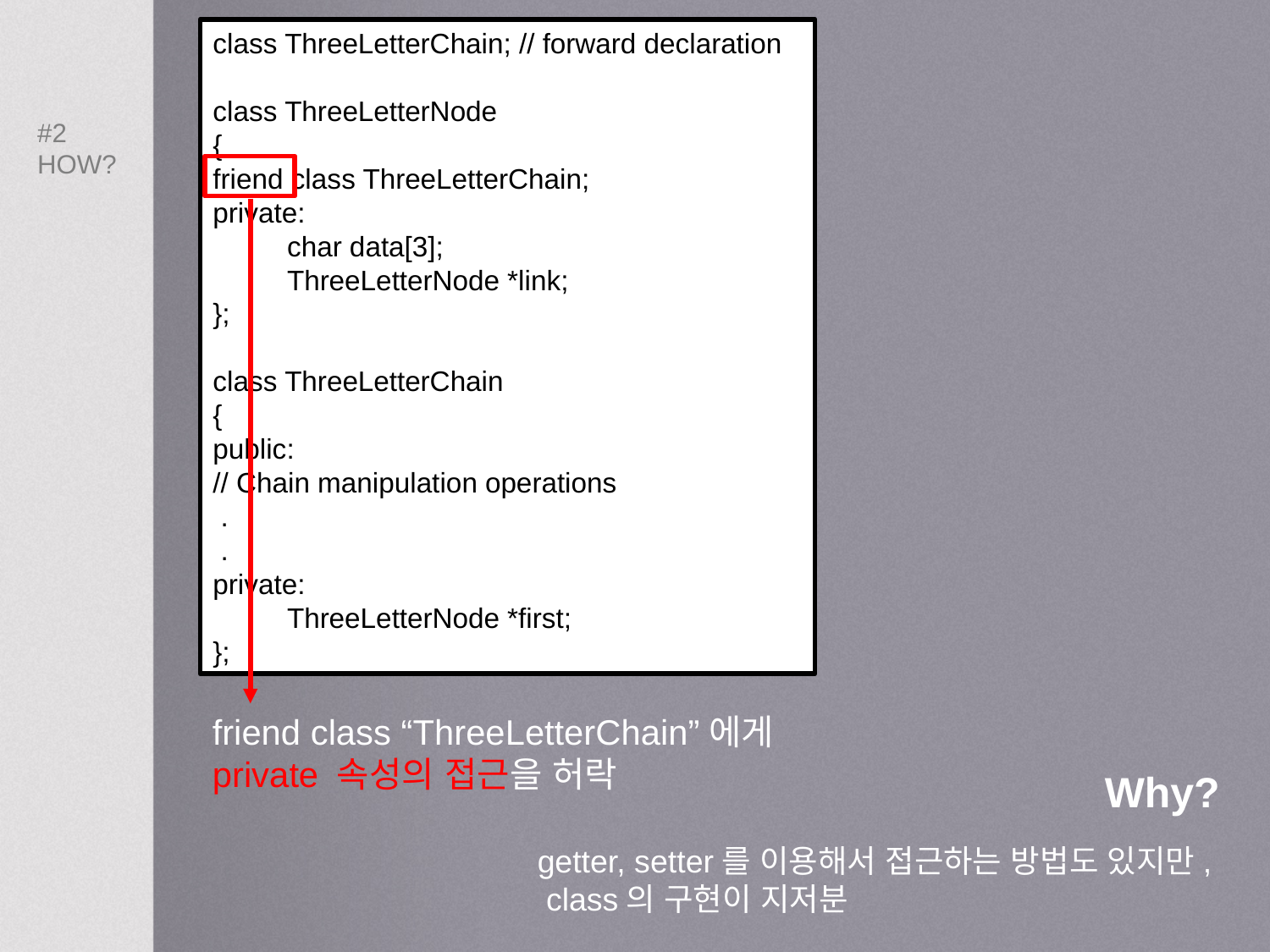

class ThreeLetterChain; // forward declaration

class ThreeLetterNode
{
friend class ThreeLetterChain;
private:
 	char data[3];
	ThreeLetterNode *link;
};

class ThreeLetterChain
{
public:
// Chain manipulation operations
 .
 .
private:
	ThreeLetterNode *first;
};
#2 HOW?

friend class “ThreeLetterChain”에게
private 속성의 접근을 허락
				     Why?

getter, setter를 이용해서 접근하는 방법도 있지만,
 class의 구현이 지저분